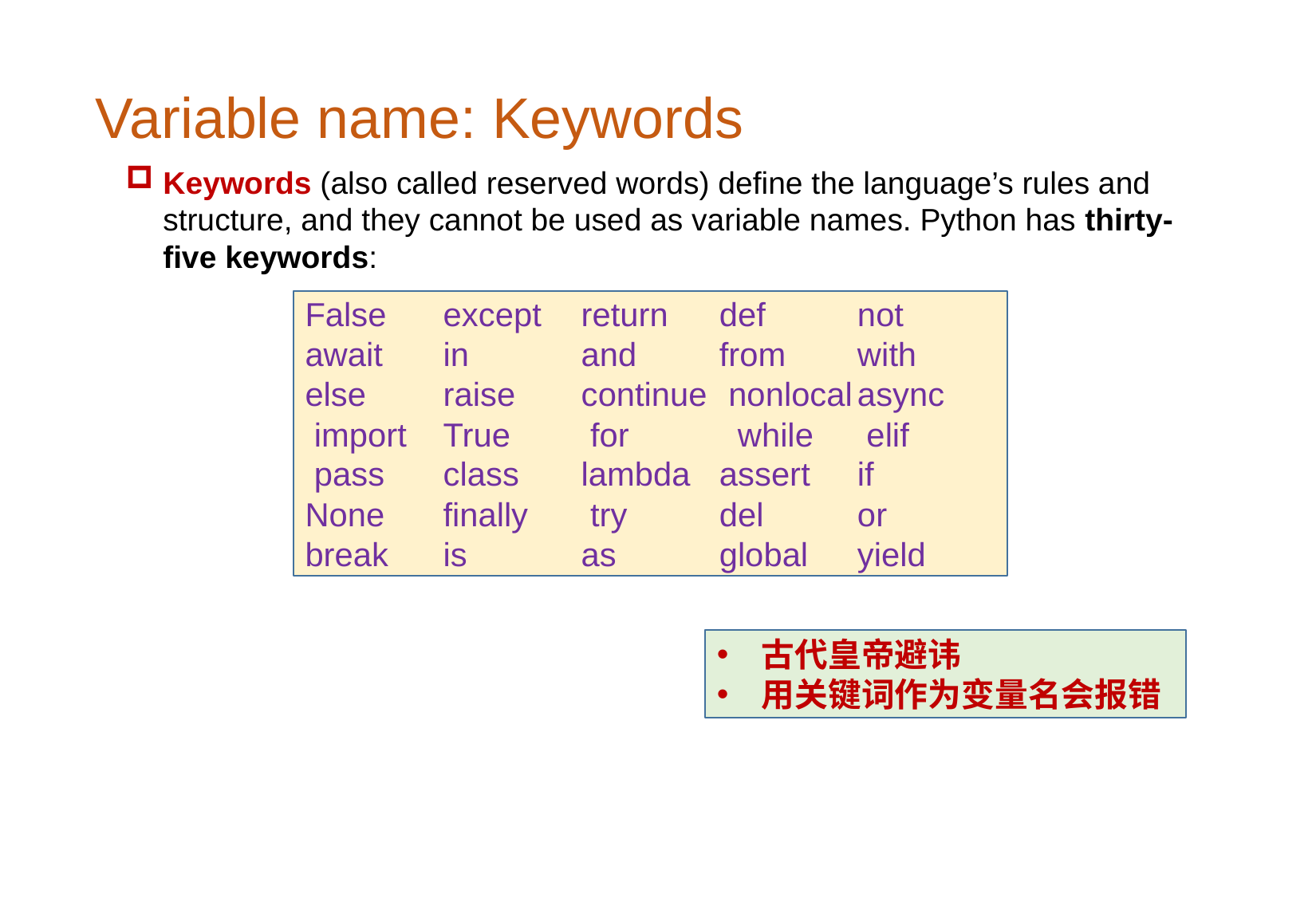

Variable name: Keywords
Keywords (also called reserved words) define the language’s rules and structure, and they cannot be used as variable names. Python has thirty-five keywords:
False      await     else          import     pass
None      break     except     in         raise
True        class       finally     is         return
and        continue   for         lambda     try
as            def        from         nonlocal   while
assert      del        global     not      with
async       elif         if            or         yield
古代皇帝避讳
用关键词作为变量名会报错